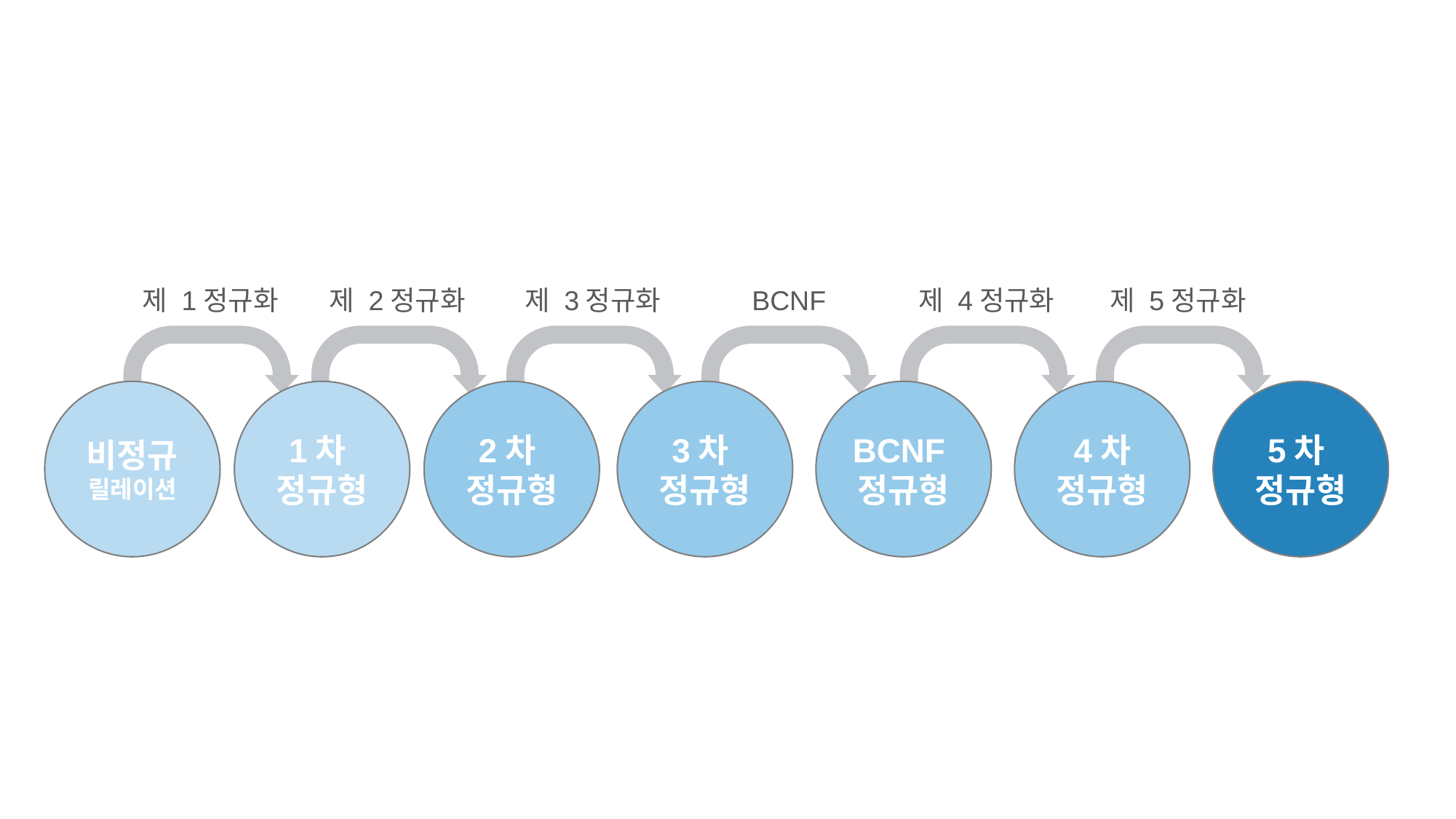

제 1정규화
제 2정규화
제 3정규화
BCNF
제 4정규화
제 5정규화

비정규
릴레이션
1차
정규형
2차
정규형
3차
정규형
BCNF
정규형
4차
정규형
5차
정규형